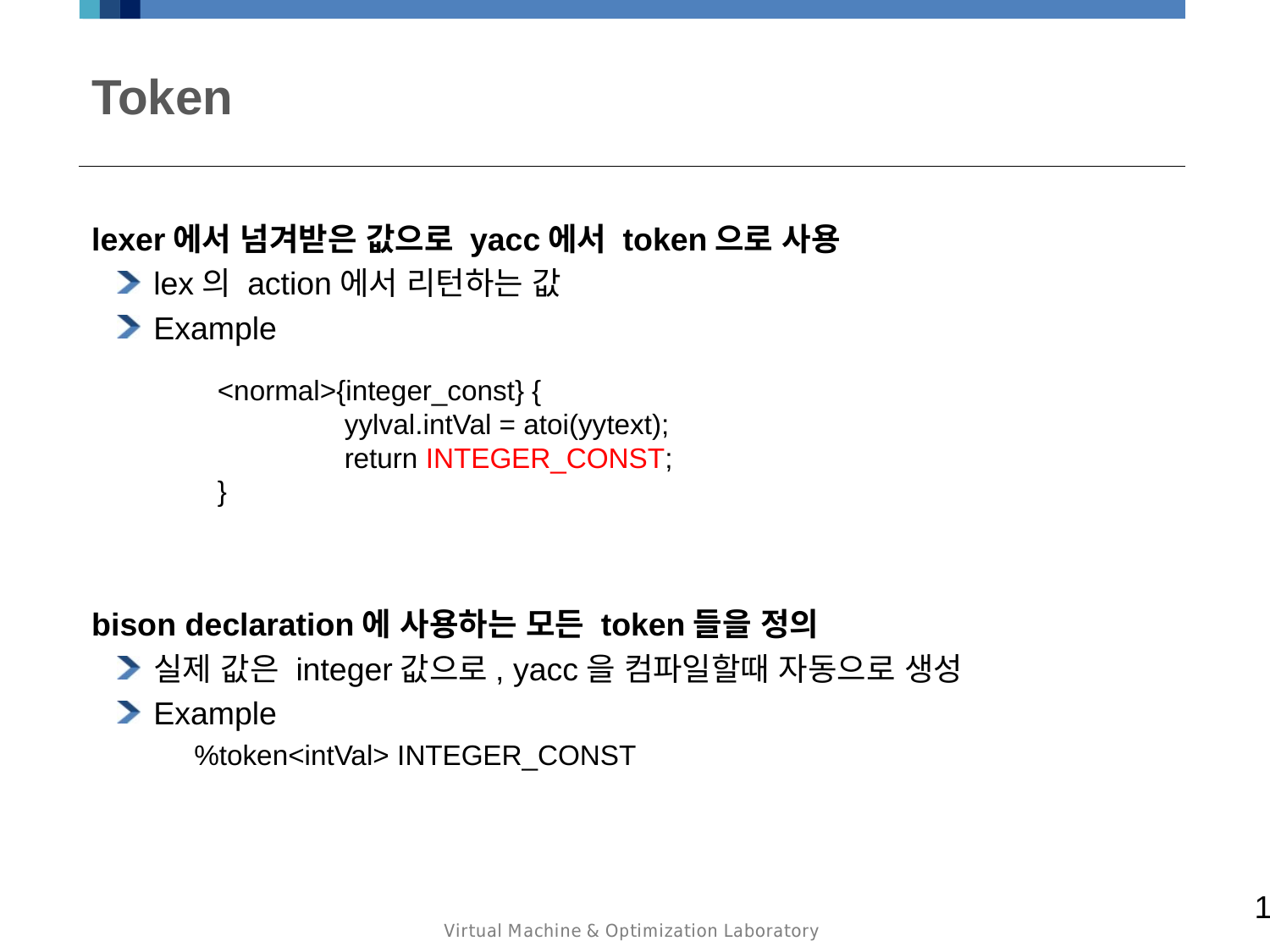

# Token
lexer에서 넘겨받은 값으로 yacc에서 token으로 사용
lex의 action에서 리턴하는 값
Example

bison declaration에 사용하는 모든 token들을 정의
실제 값은 integer값으로, yacc을 컴파일할때 자동으로 생성
Example
     %token<intVal> INTEGER_CONST

<normal>{integer_const} {
	yylval.intVal = atoi(yytext);
	return INTEGER_CONST;
}